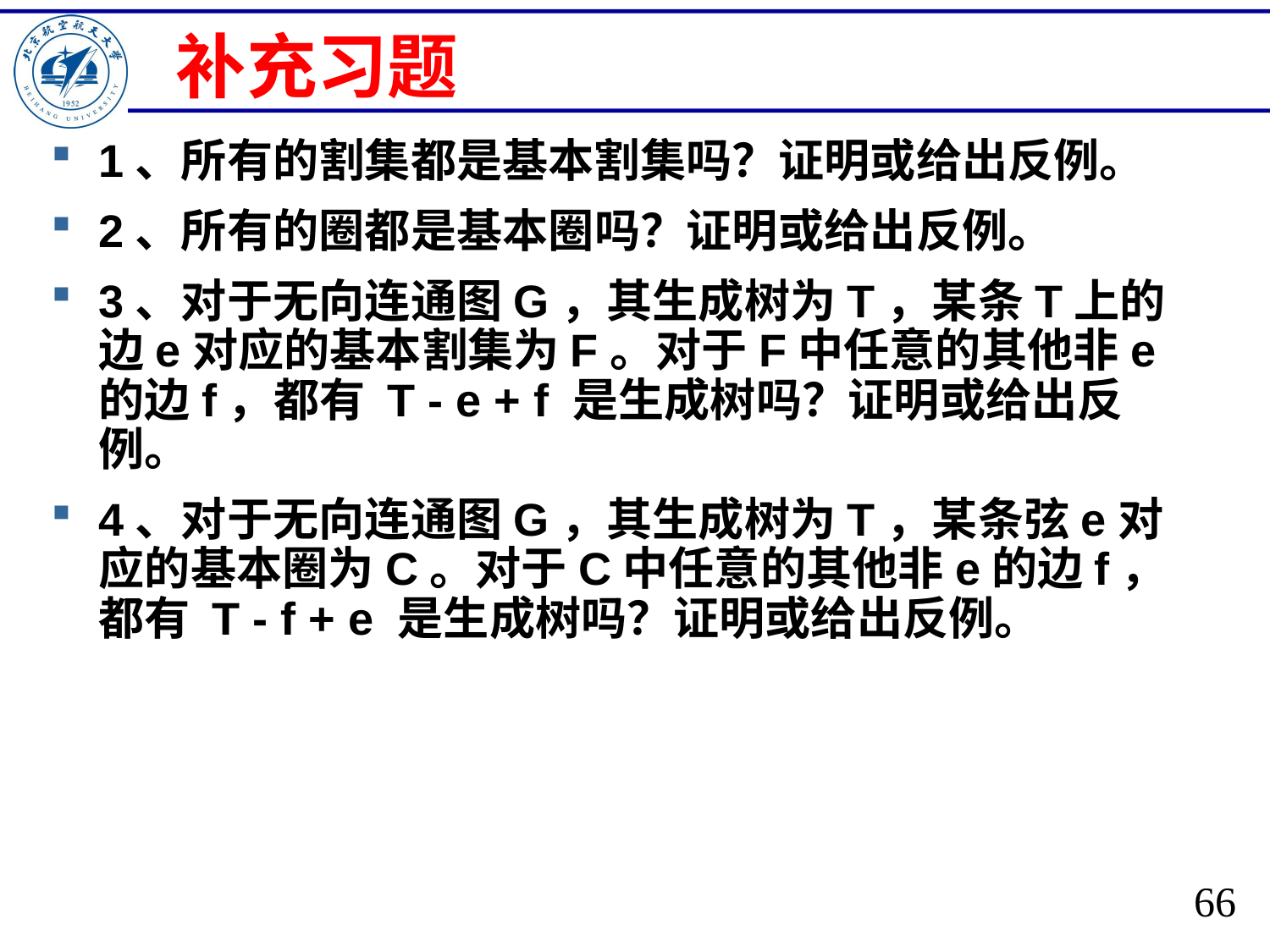

# 补充习题
1、所有的割集都是基本割集吗？证明或给出反例。
2、所有的圈都是基本圈吗？证明或给出反例。
3、对于无向连通图G，其生成树为T，某条T上的边e对应的基本割集为F。对于F中任意的其他非e的边f，都有 T - e + f 是生成树吗？证明或给出反例。
4、对于无向连通图G，其生成树为T，某条弦e对应的基本圈为C。对于C中任意的其他非e的边f，都有 T - f + e 是生成树吗？证明或给出反例。